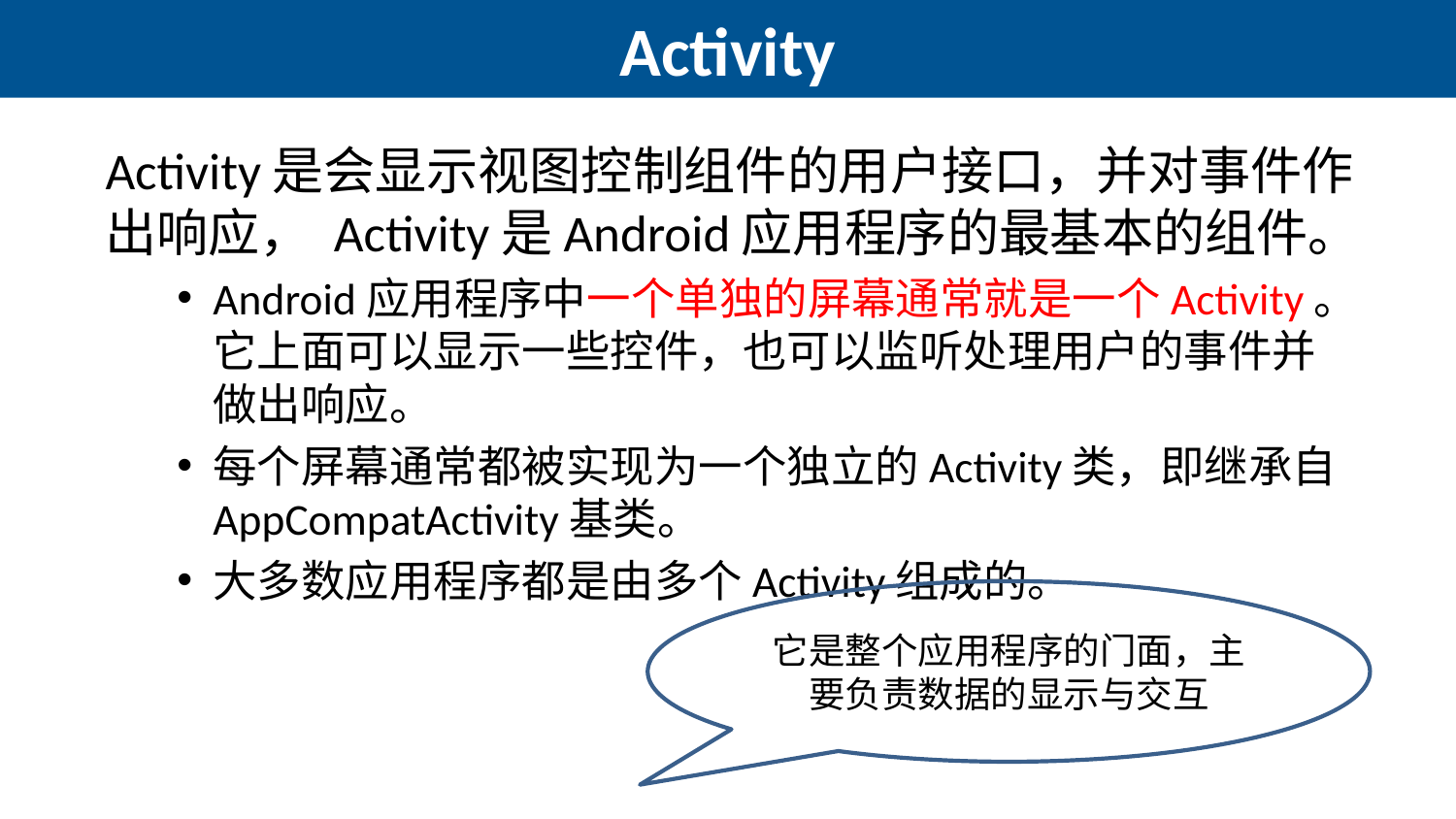

# Activity
Activity是会显示视图控制组件的用户接口，并对事件作出响应， Activity是Android应用程序的最基本的组件。
Android应用程序中一个单独的屏幕通常就是一个Activity。它上面可以显示一些控件，也可以监听处理用户的事件并做出响应。
每个屏幕通常都被实现为一个独立的Activity类，即继承自AppCompatActivity基类。
大多数应用程序都是由多个Activity组成的。
它是整个应用程序的门面，主要负责数据的显示与交互